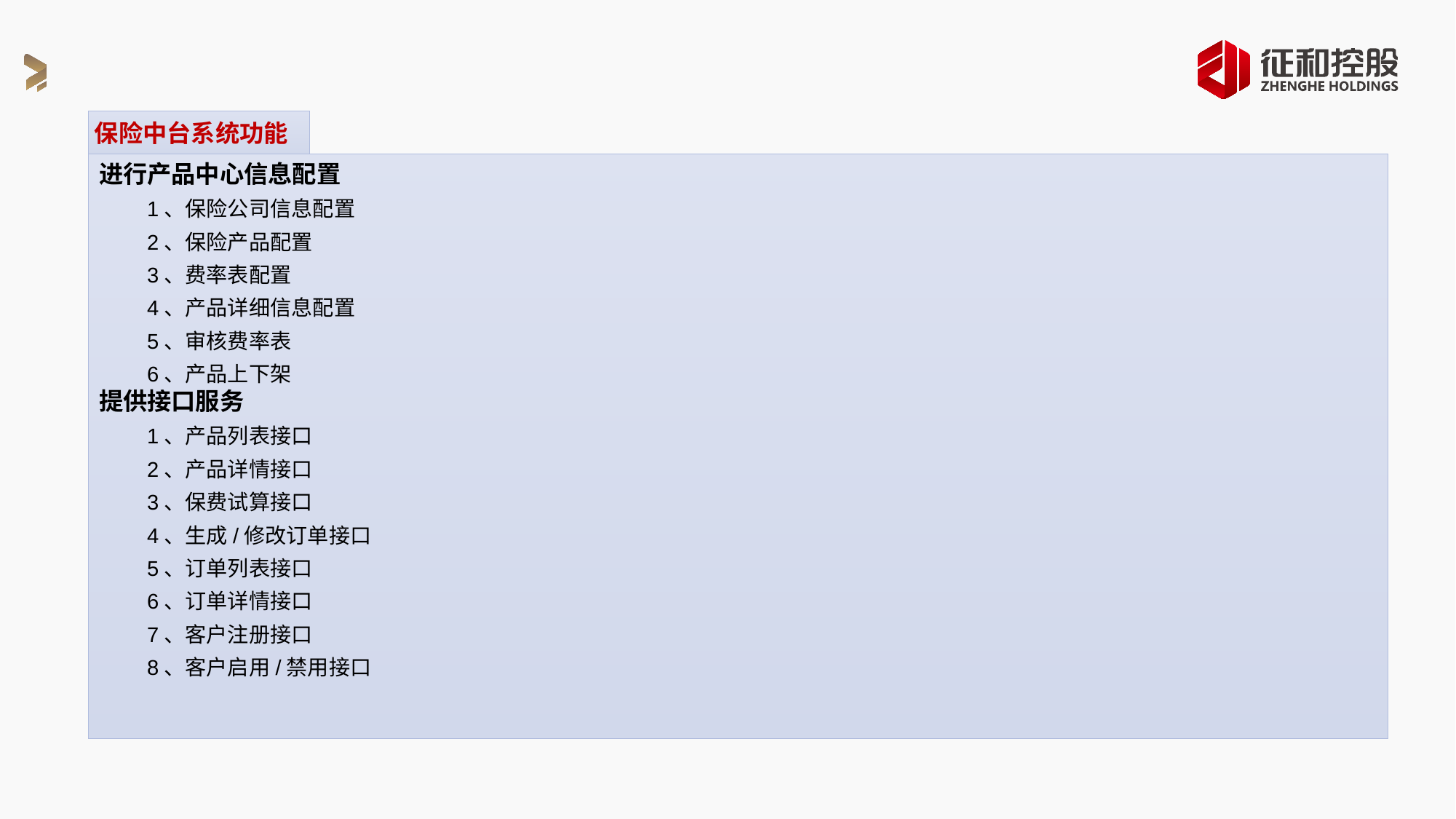

保险中台系统功能
进行产品中心信息配置
        1、保险公司信息配置
        2、保险产品配置
        3、费率表配置
        4、产品详细信息配置
        5、审核费率表
        6、产品上下架
提供接口服务
        1、产品列表接口
        2、产品详情接口
        3、保费试算接口
        4、生成/修改订单接口
        5、订单列表接口
        6、订单详情接口
        7、客户注册接口
        8、客户启用/禁用接口